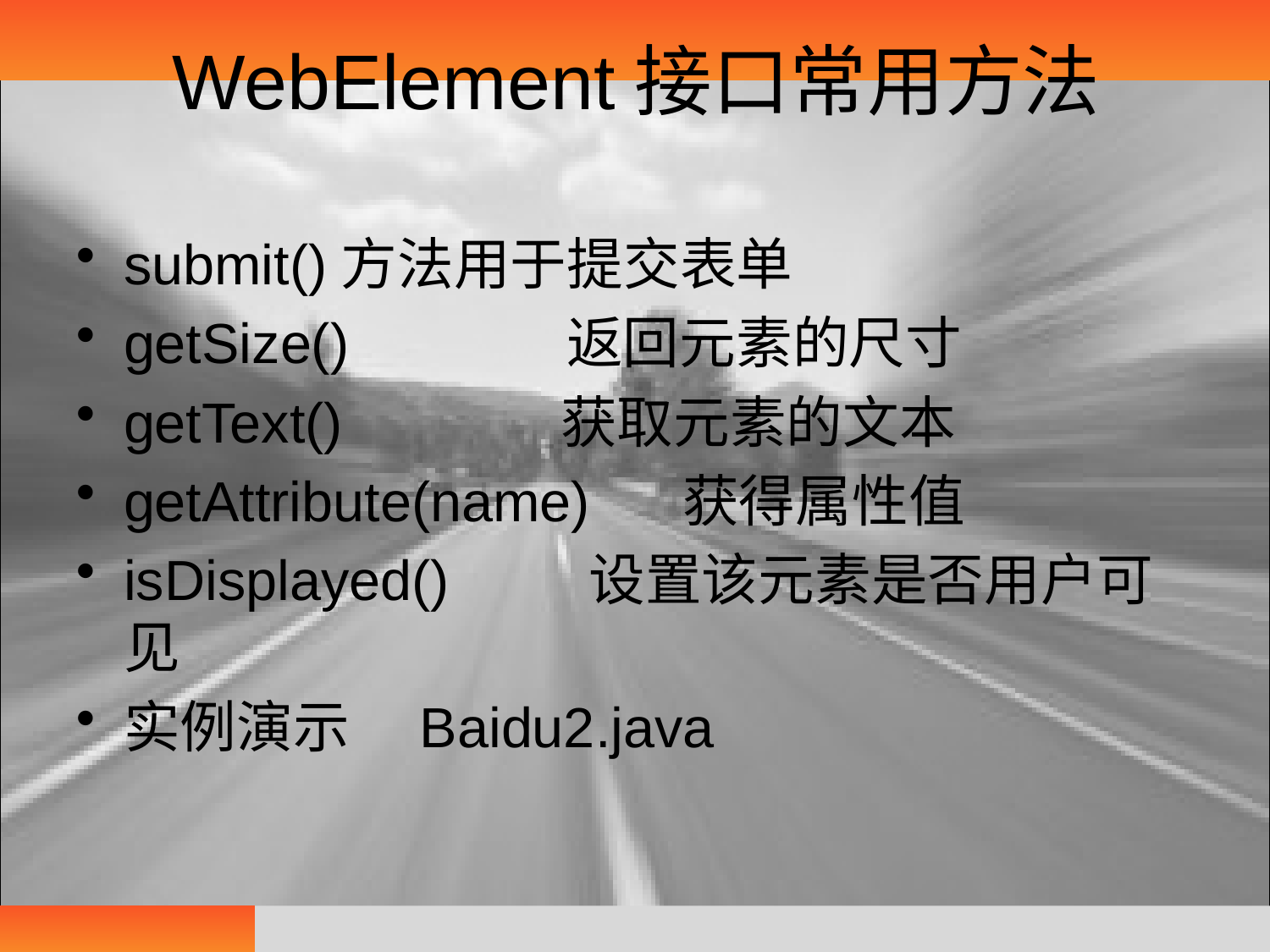

# WebElement接口常用方法
submit()方法用于提交表单
getSize()             返回元素的尺寸
getText()             获取元素的文本
getAttribute(name)     获得属性值
isDisplayed()        设置该元素是否用户可见
实例演示　Baidu2.java